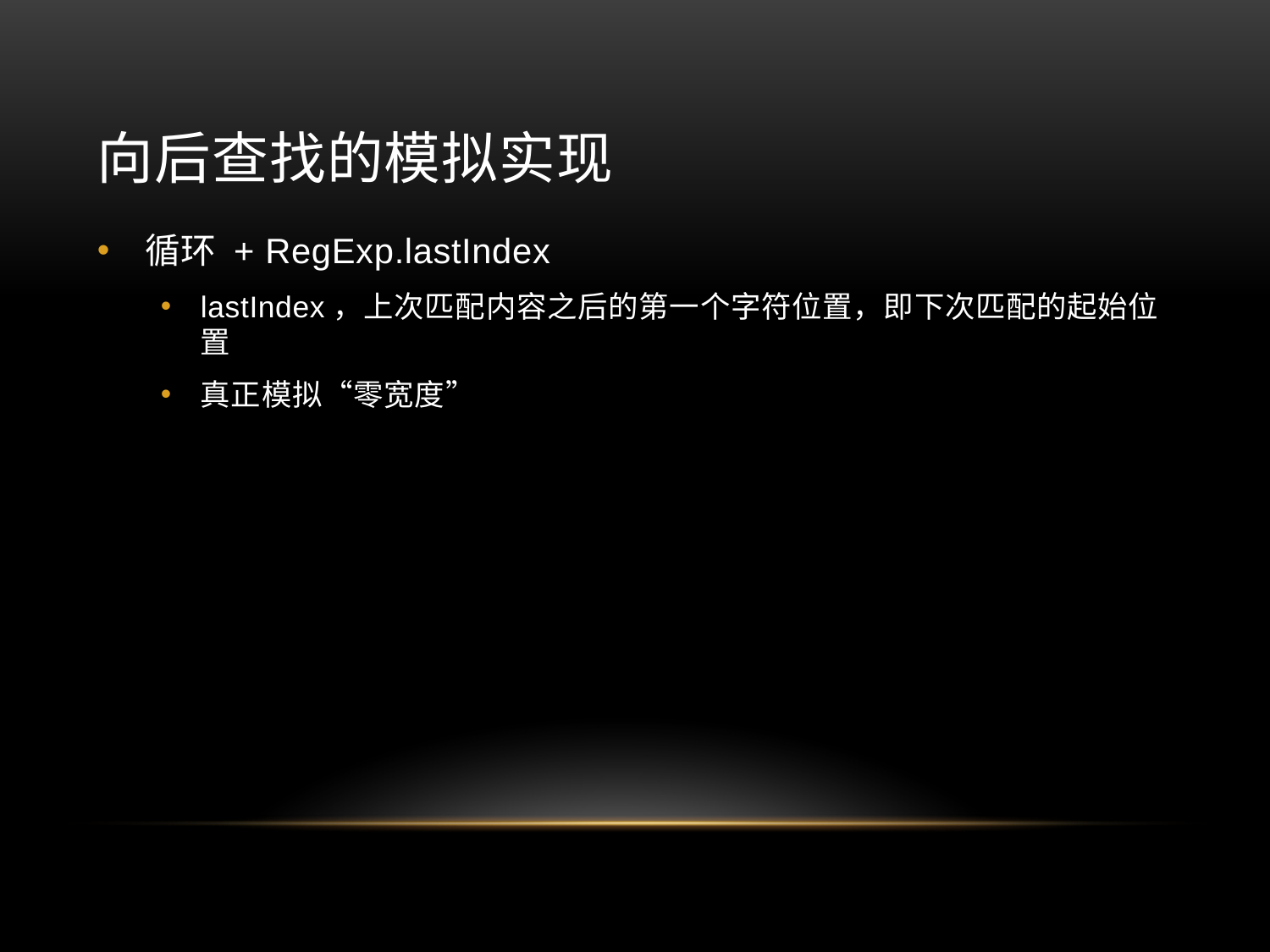

# 向后查找的模拟实现
循环 + RegExp.lastIndex
lastIndex，上次匹配内容之后的第一个字符位置，即下次匹配的起始位置
真正模拟“零宽度”